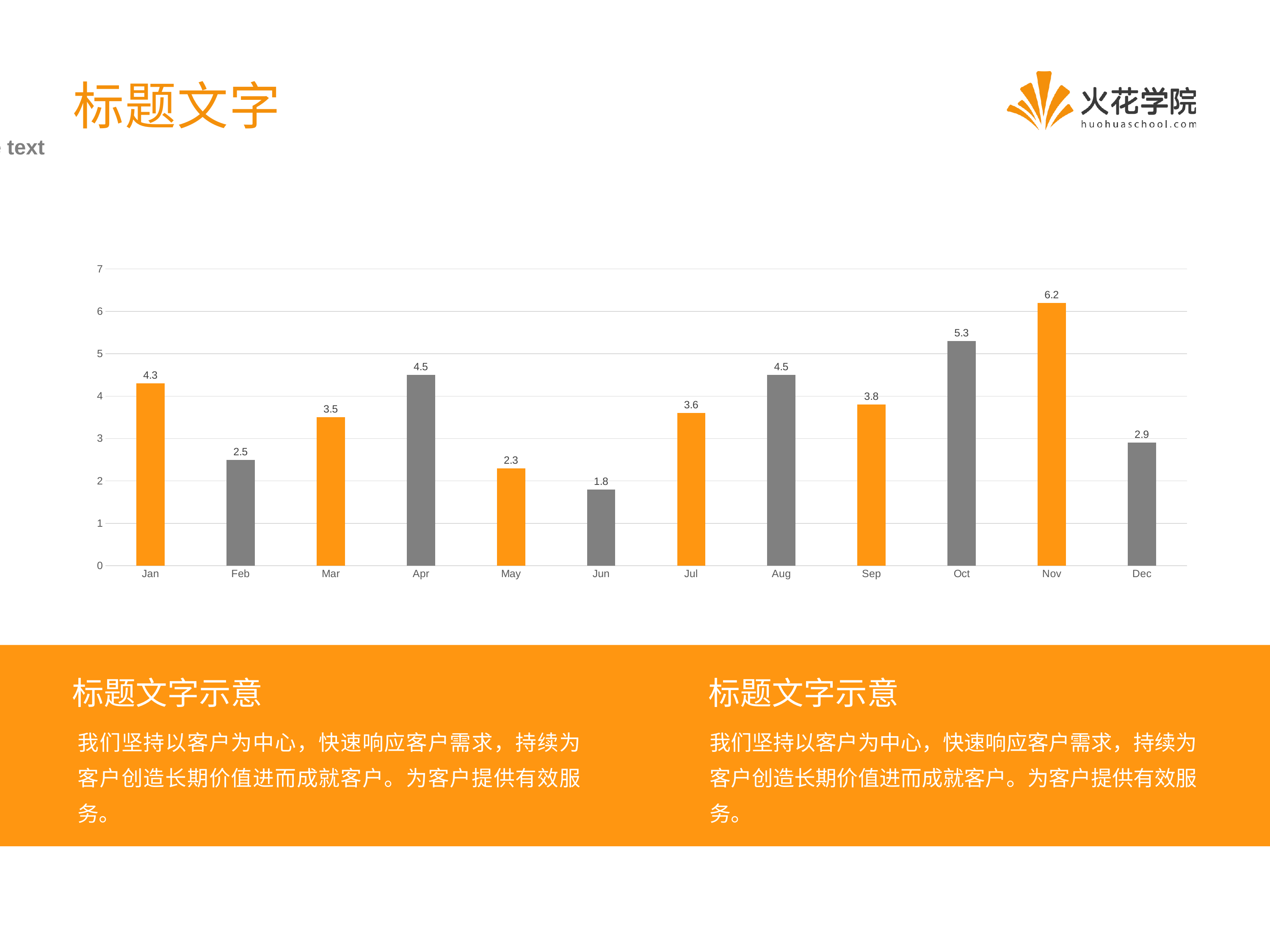

标题文字
Title text

### Chart

| Category | 系列 1 |
|---|---|
| Jan | 4.3 |
| Feb | 2.5 |
| Mar | 3.5 |
| Apr | 4.5 |
| May | 2.3 |
| Jun | 1.8 |
| Jul | 3.6 |
| Aug | 4.5 |
| Sep | 3.8 |
| Oct | 5.3 |
| Nov | 6.2 |
| Dec | 2.9 |
标题文字示意
标题文字示意
我们坚持以客户为中心，快速响应客户需求，持续为客户创造长期价值进而成就客户。为客户提供有效服务。

我们坚持以客户为中心，快速响应客户需求，持续为
客户创造长期价值进而成就客户。为客户提供有效服
务。